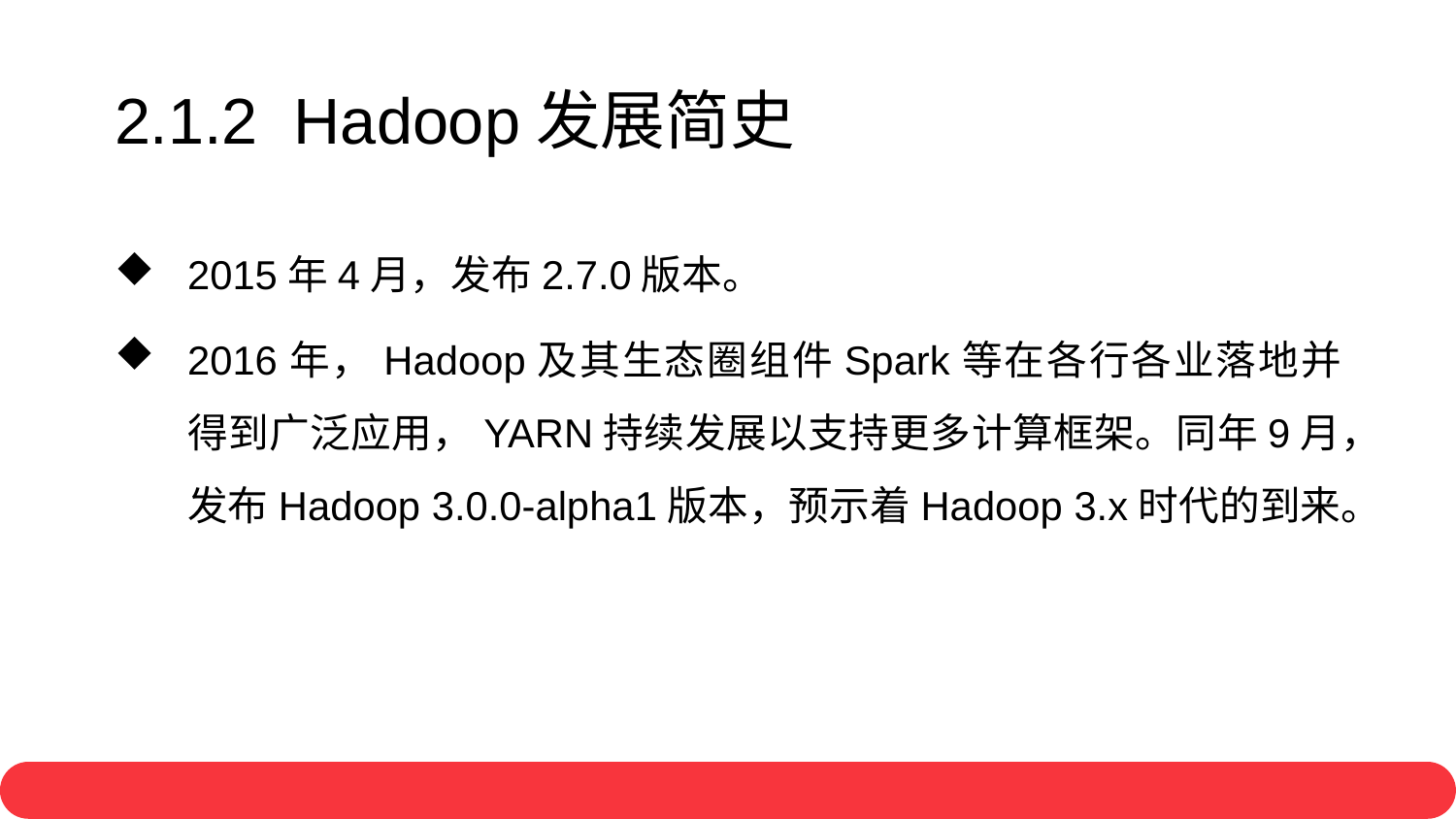

# 2.1.2  Hadoop发展简史
2015年4月，发布2.7.0版本。
2016年，Hadoop及其生态圈组件Spark等在各行各业落地并得到广泛应用，YARN持续发展以支持更多计算框架。同年9月，发布Hadoop 3.0.0-alpha1版本，预示着Hadoop 3.x时代的到来。